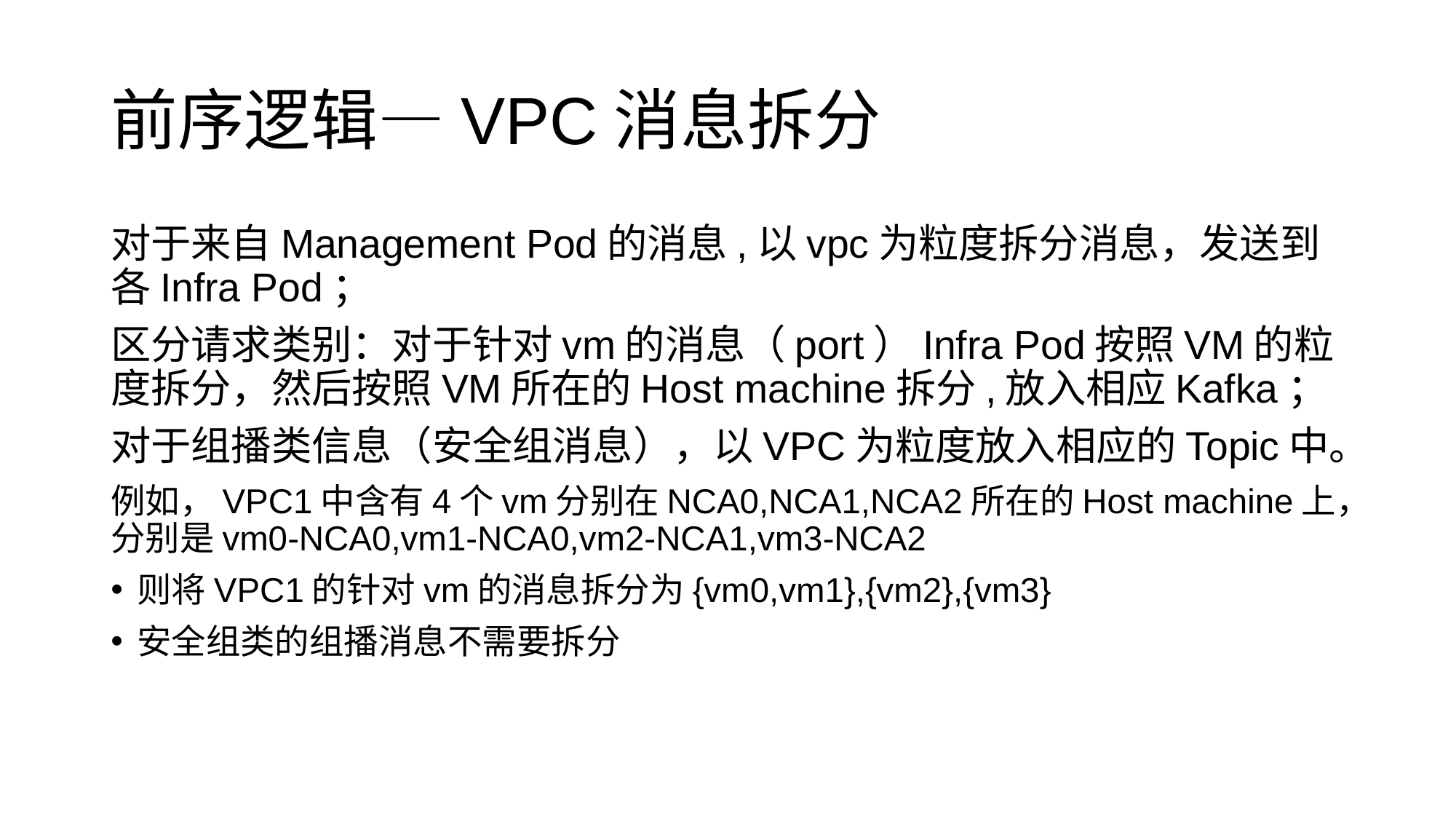

# 前序逻辑—VPC消息拆分
对于来自Management Pod的消息,以vpc为粒度拆分消息，发送到各Infra Pod；
区分请求类别：对于针对vm的消息（port）Infra Pod按照VM的粒度拆分，然后按照VM所在的Host machine拆分,放入相应Kafka；
对于组播类信息（安全组消息），以VPC为粒度放入相应的Topic中。
例如，VPC1中含有4个vm分别在NCA0,NCA1,NCA2所在的Host machine上，分别是vm0-NCA0,vm1-NCA0,vm2-NCA1,vm3-NCA2
则将VPC1的针对vm的消息拆分为{vm0,vm1},{vm2},{vm3}
安全组类的组播消息不需要拆分